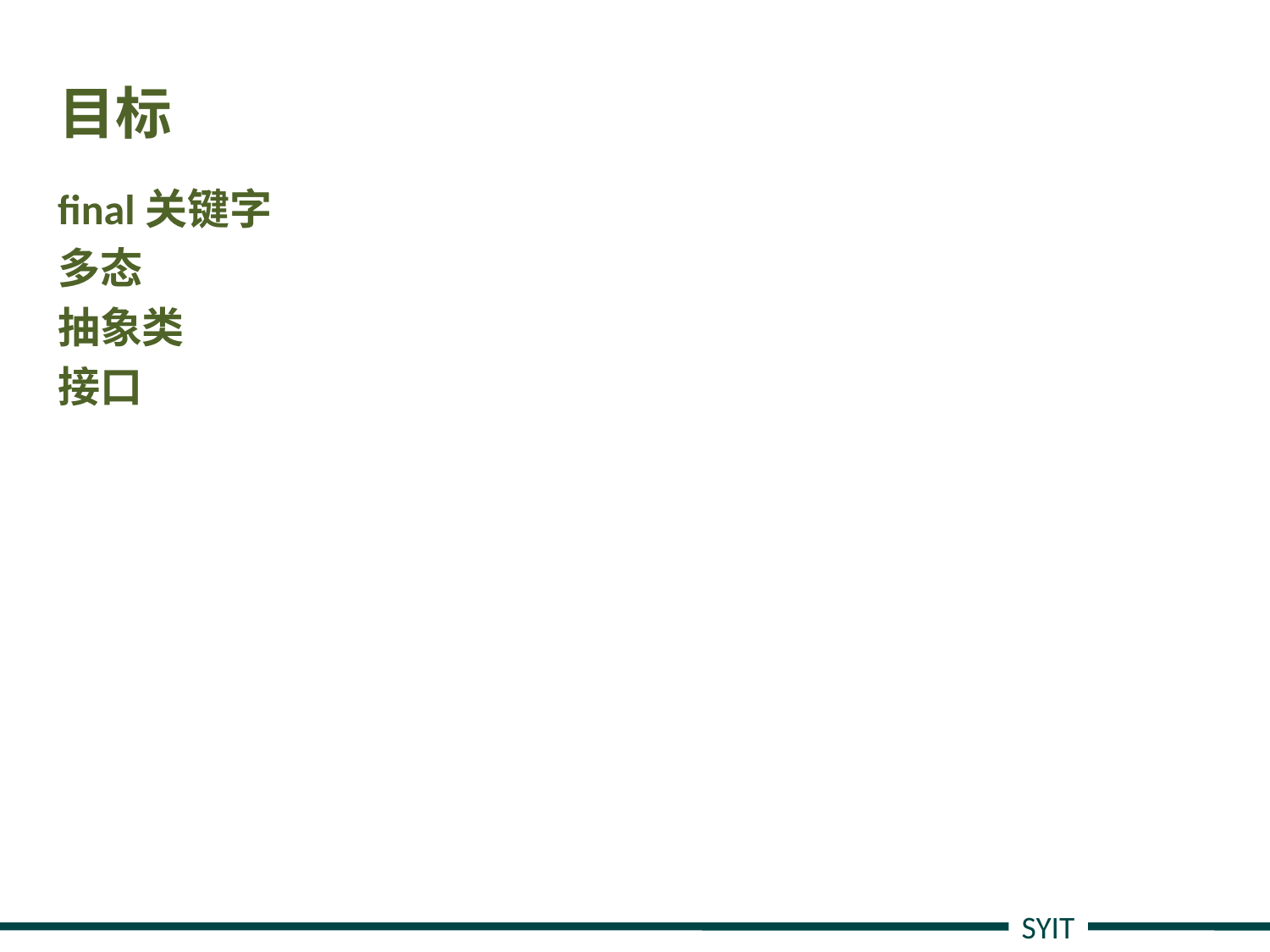

# 目标
final关键字
多态
抽象类
接口

SYIT